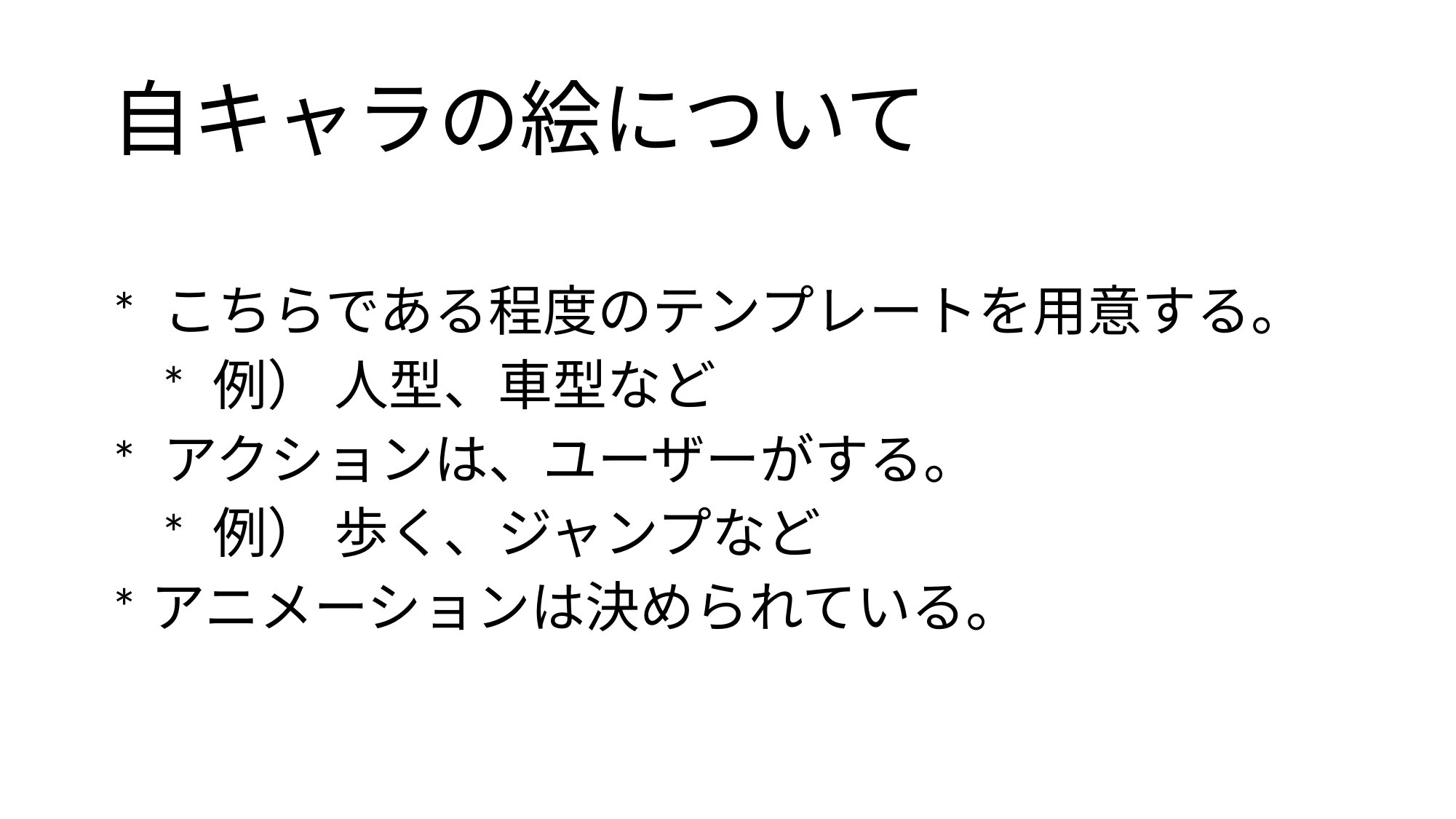

# 自キャラの絵について
* こちらである程度のテンプレートを用意する。
    * 例） 人型、車型など
* アクションは、ユーザーがする。
    * 例） 歩く、ジャンプなど
*アニメーションは決められている。